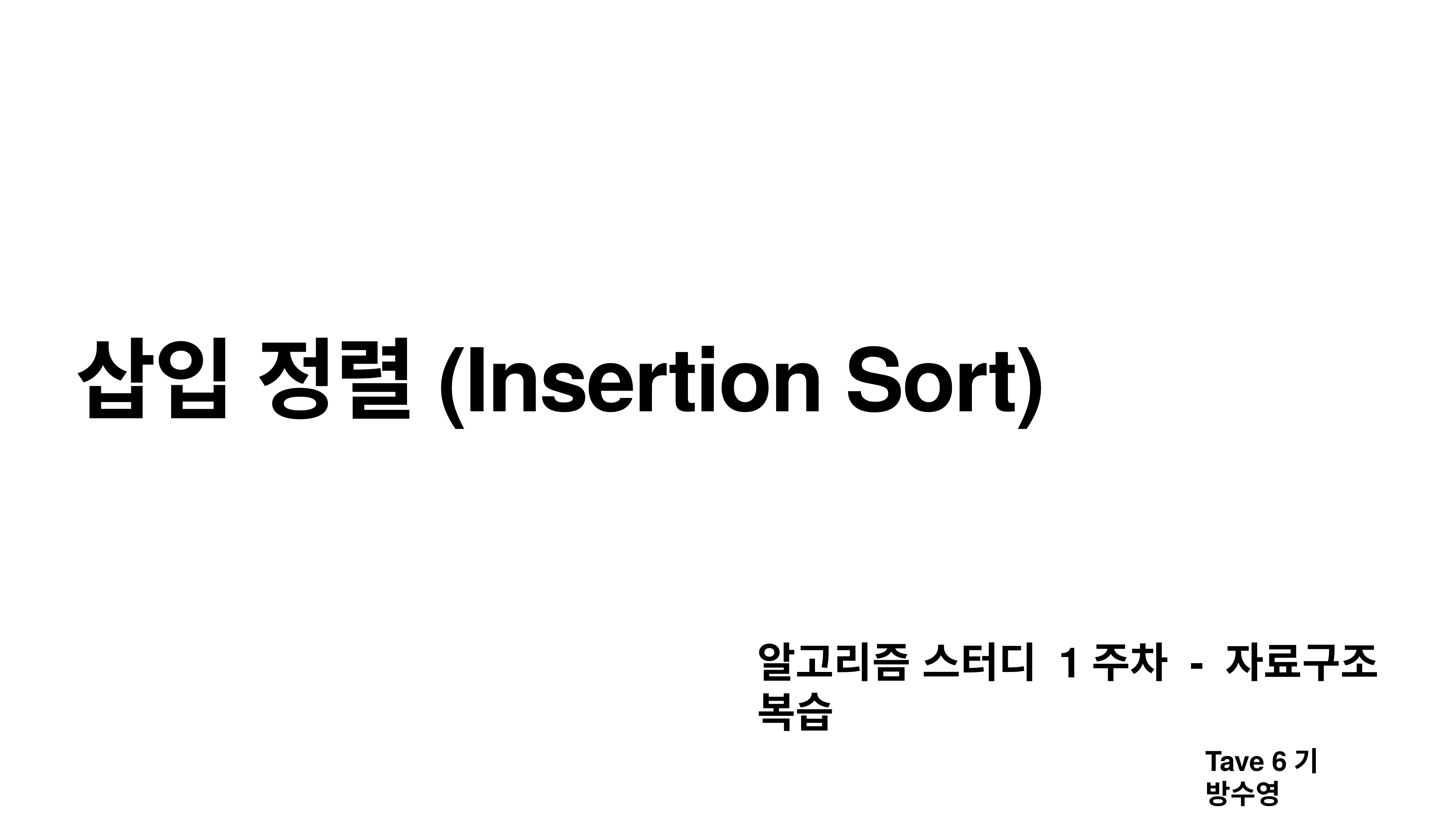

# 삽입 정렬(Insertion Sort)
알고리즘 스터디 1주차 - 자료구조 복습
Tave 6기 방수영